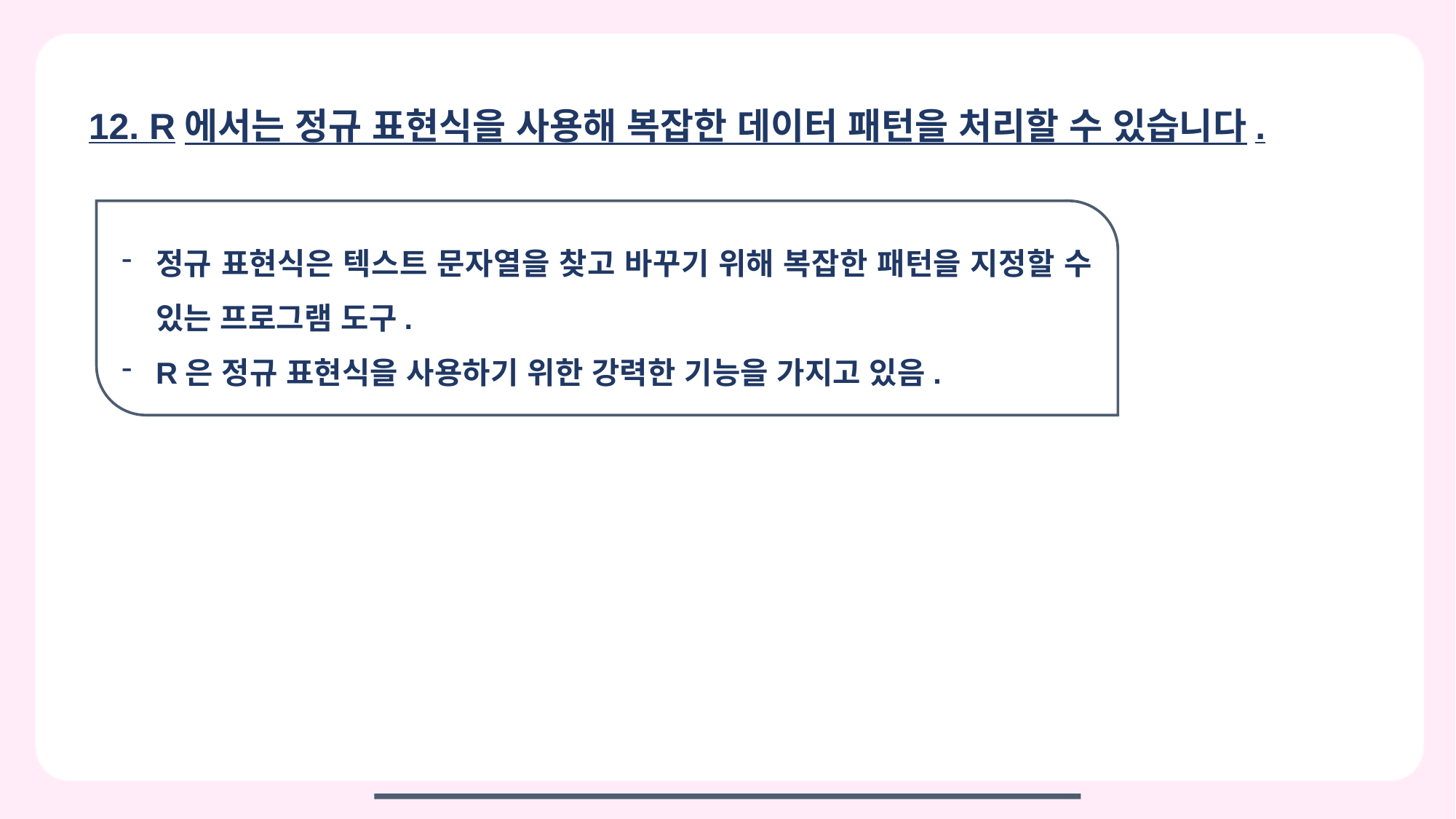

12. R에서는 정규 표현식을 사용해 복잡한 데이터 패턴을 처리할 수 있습니다.
정규 표현식은 텍스트 문자열을 찾고 바꾸기 위해 복잡한 패턴을 지정할 수 있는 프로그램 도구.
R은 정규 표현식을 사용하기 위한 강력한 기능을 가지고 있음.